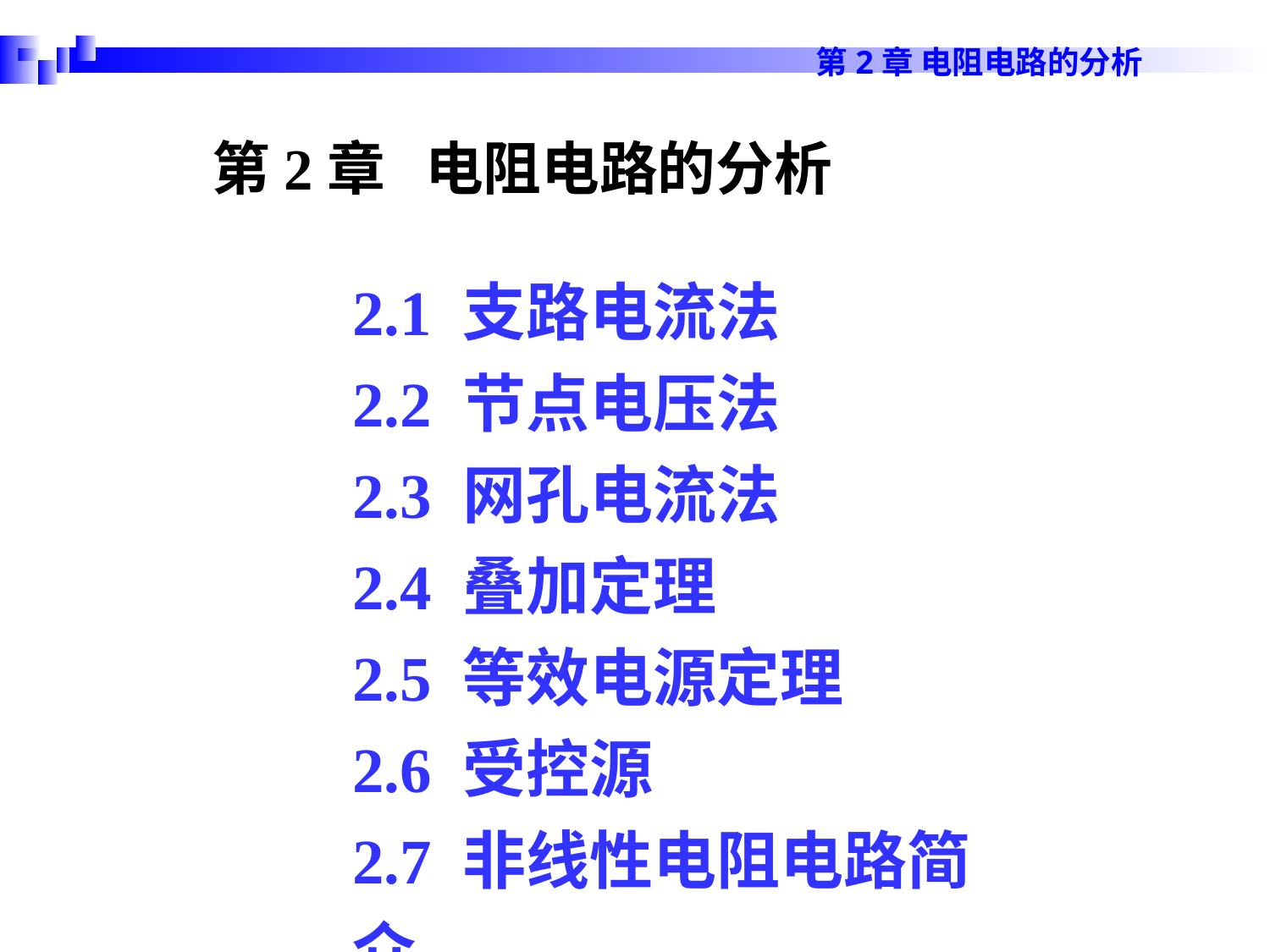

# 第2章   电阻电路的分析
2.1 支路电流法
2.2 节点电压法
2.3 网孔电流法
2.4 叠加定理
2.5 等效电源定理
2.6 受控源
2.7 非线性电阻电路简介